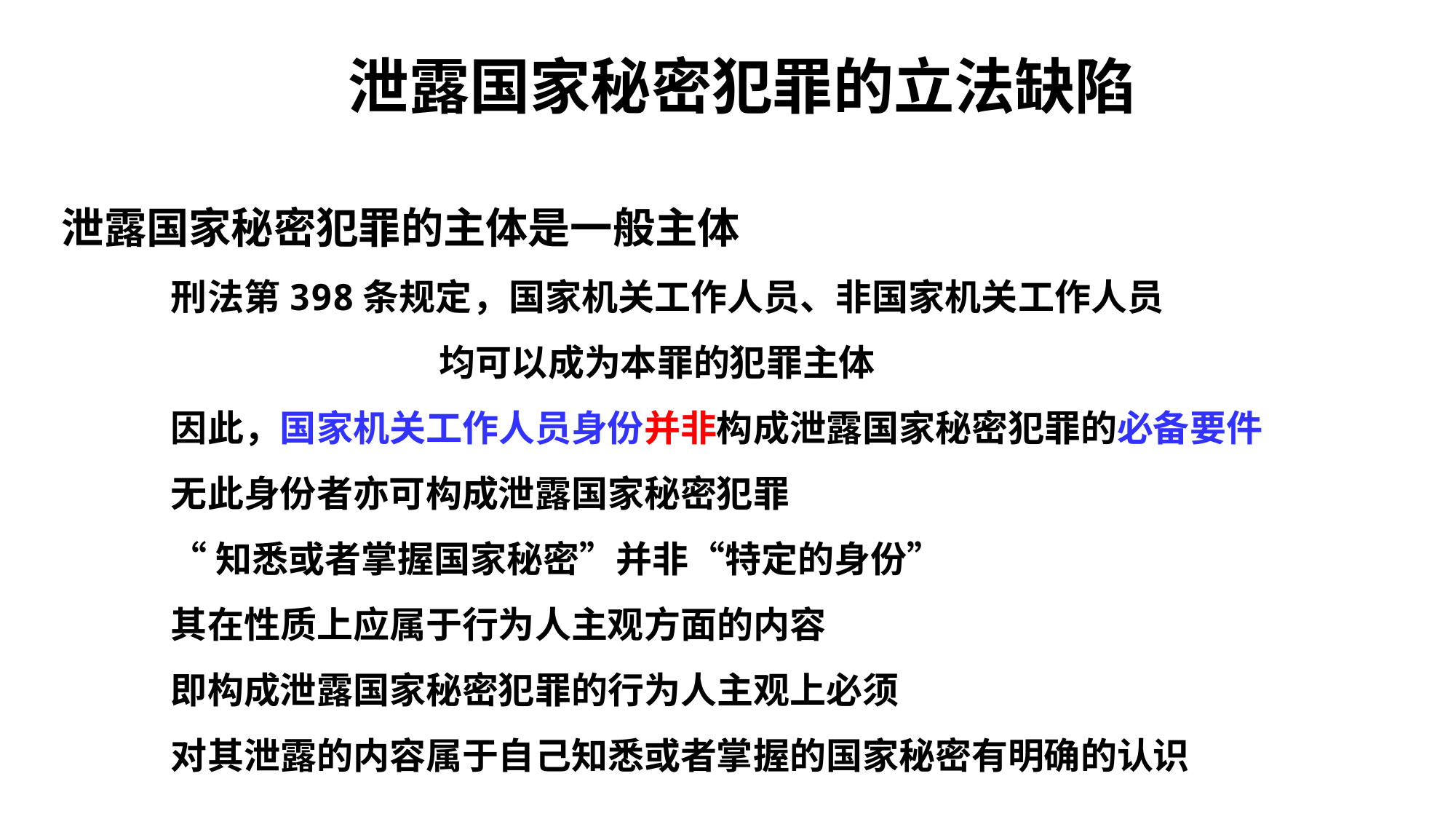

# 泄露国家秘密犯罪的立法缺陷
泄露国家秘密犯罪的主体是一般主体
	刑法第398条规定，国家机关工作人员、非国家机关工作人员
			     均可以成为本罪的犯罪主体
	因此，国家机关工作人员身份并非构成泄露国家秘密犯罪的必备要件
	无此身份者亦可构成泄露国家秘密犯罪
	“知悉或者掌握国家秘密”并非“特定的身份”
	其在性质上应属于行为人主观方面的内容
	即构成泄露国家秘密犯罪的行为人主观上必须
	对其泄露的内容属于自己知悉或者掌握的国家秘密有明确的认识